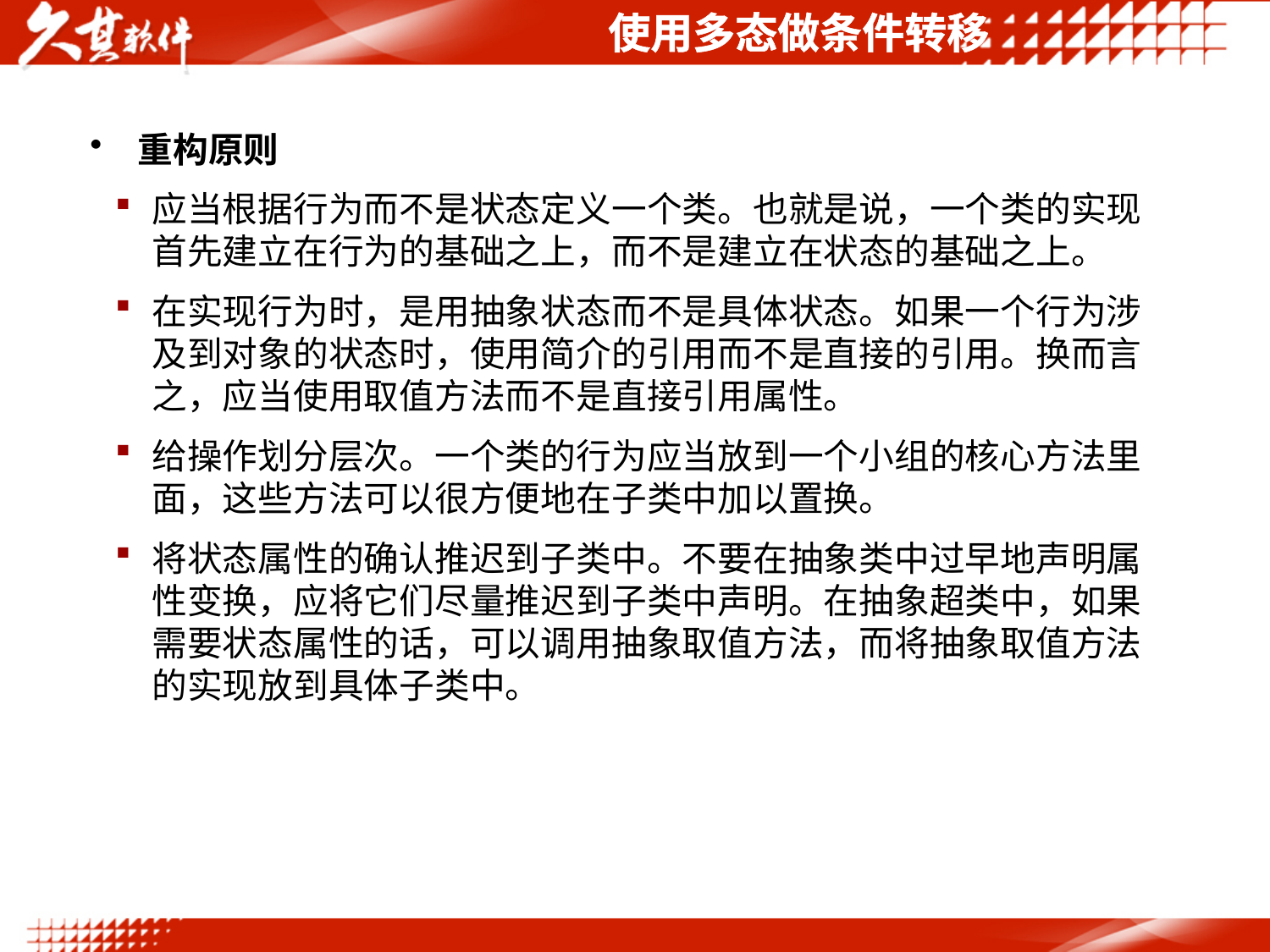

使用多态做条件转移
重构原则
应当根据行为而不是状态定义一个类。也就是说，一个类的实现首先建立在行为的基础之上，而不是建立在状态的基础之上。
在实现行为时，是用抽象状态而不是具体状态。如果一个行为涉及到对象的状态时，使用简介的引用而不是直接的引用。换而言之，应当使用取值方法而不是直接引用属性。
给操作划分层次。一个类的行为应当放到一个小组的核心方法里面，这些方法可以很方便地在子类中加以置换。
将状态属性的确认推迟到子类中。不要在抽象类中过早地声明属性变换，应将它们尽量推迟到子类中声明。在抽象超类中，如果需要状态属性的话，可以调用抽象取值方法，而将抽象取值方法的实现放到具体子类中。